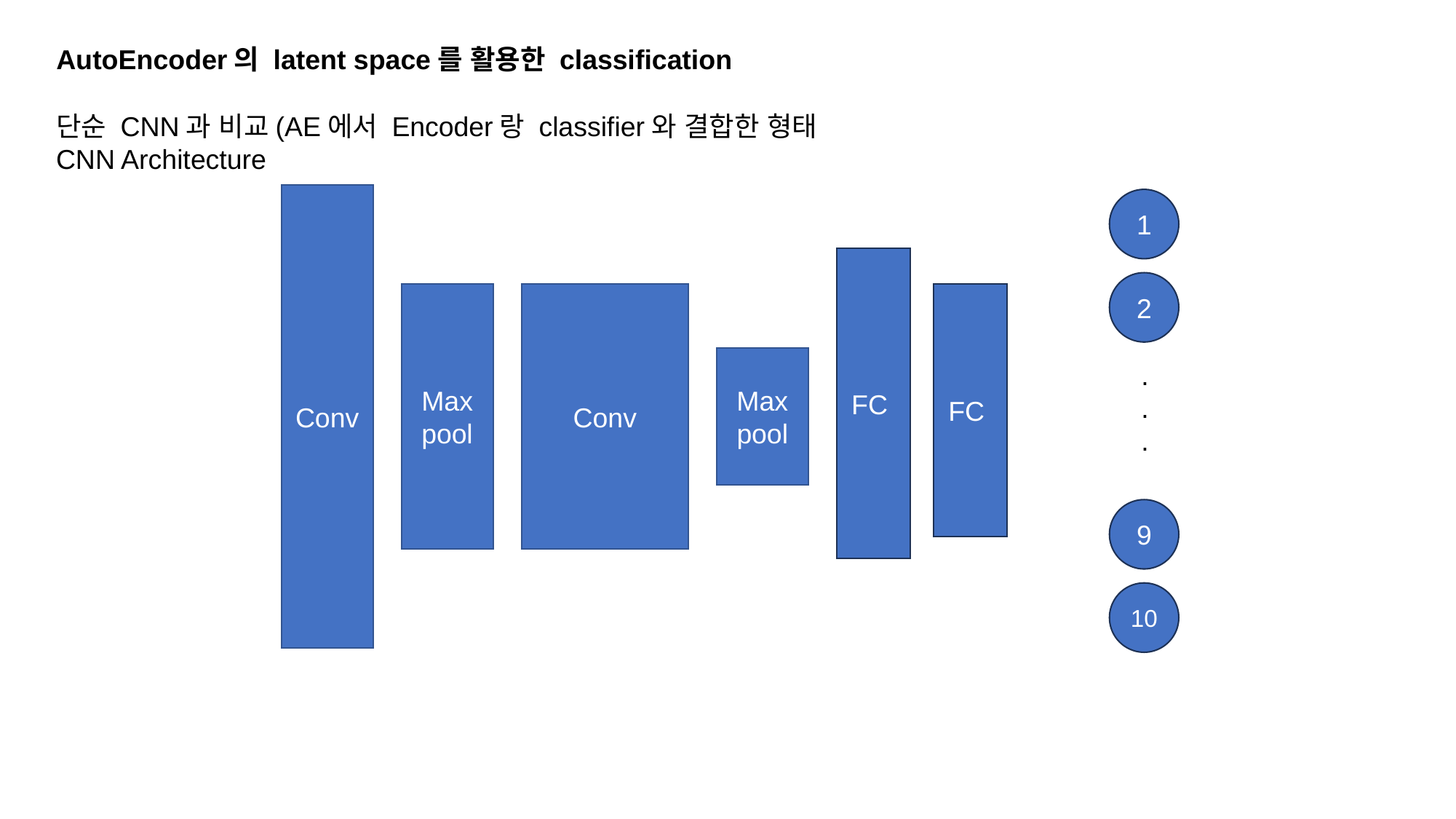

AutoEncoder의 latent space를 활용한 classification
단순 CNN과 비교(AE에서 Encoder랑 classifier와 결합한 형태
CNN Architecture

Conv
1
FC
2
Max pool
Conv
FC
Max pool
.
.
.
9
10